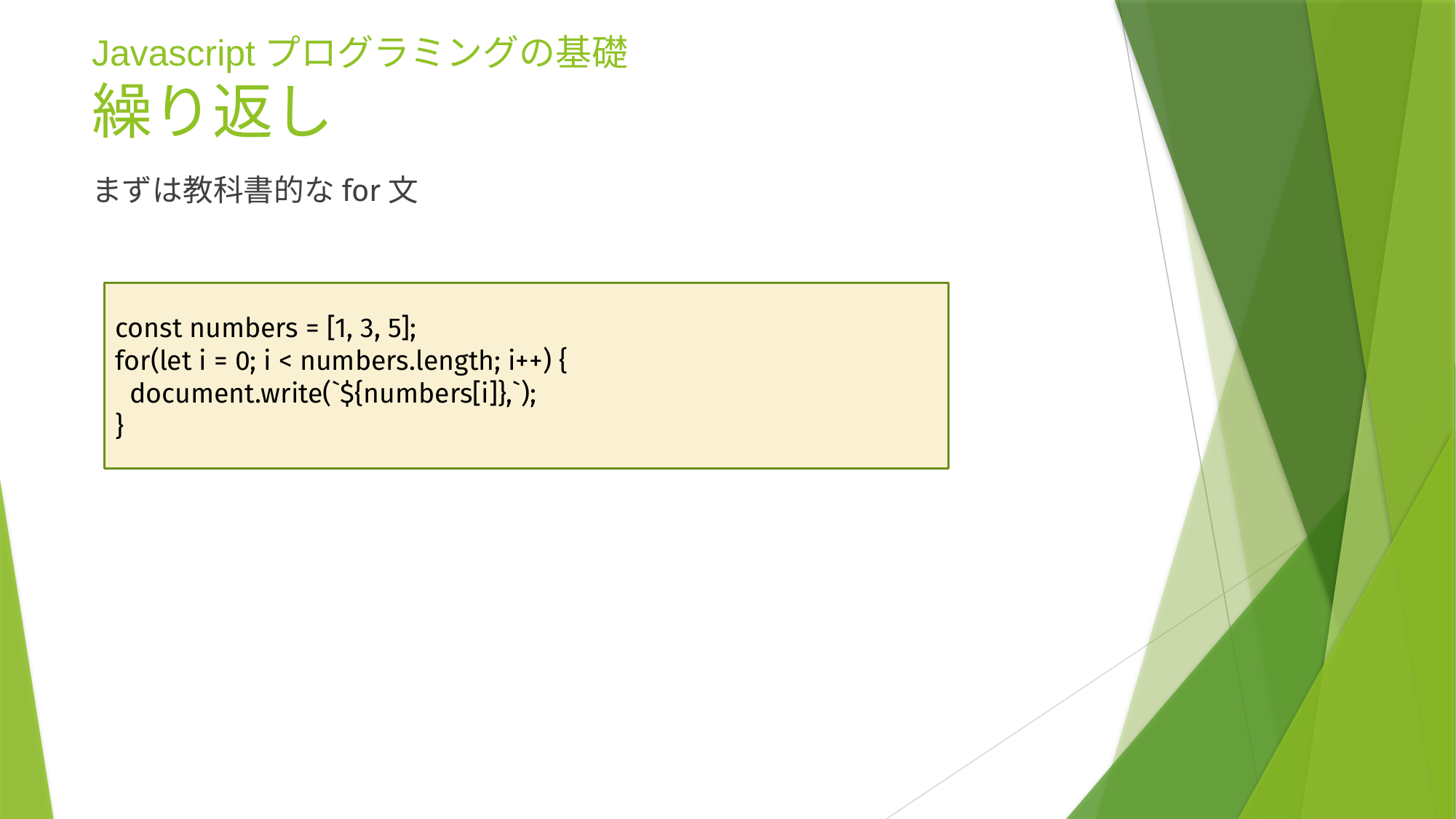

# Javascriptプログラミングの基礎 繰り返し
まずは教科書的なfor文

const numbers = [1, 3, 5];
for(let i = 0; i < numbers.length; i++) {
  document.write(`${numbers[i]},`);
}